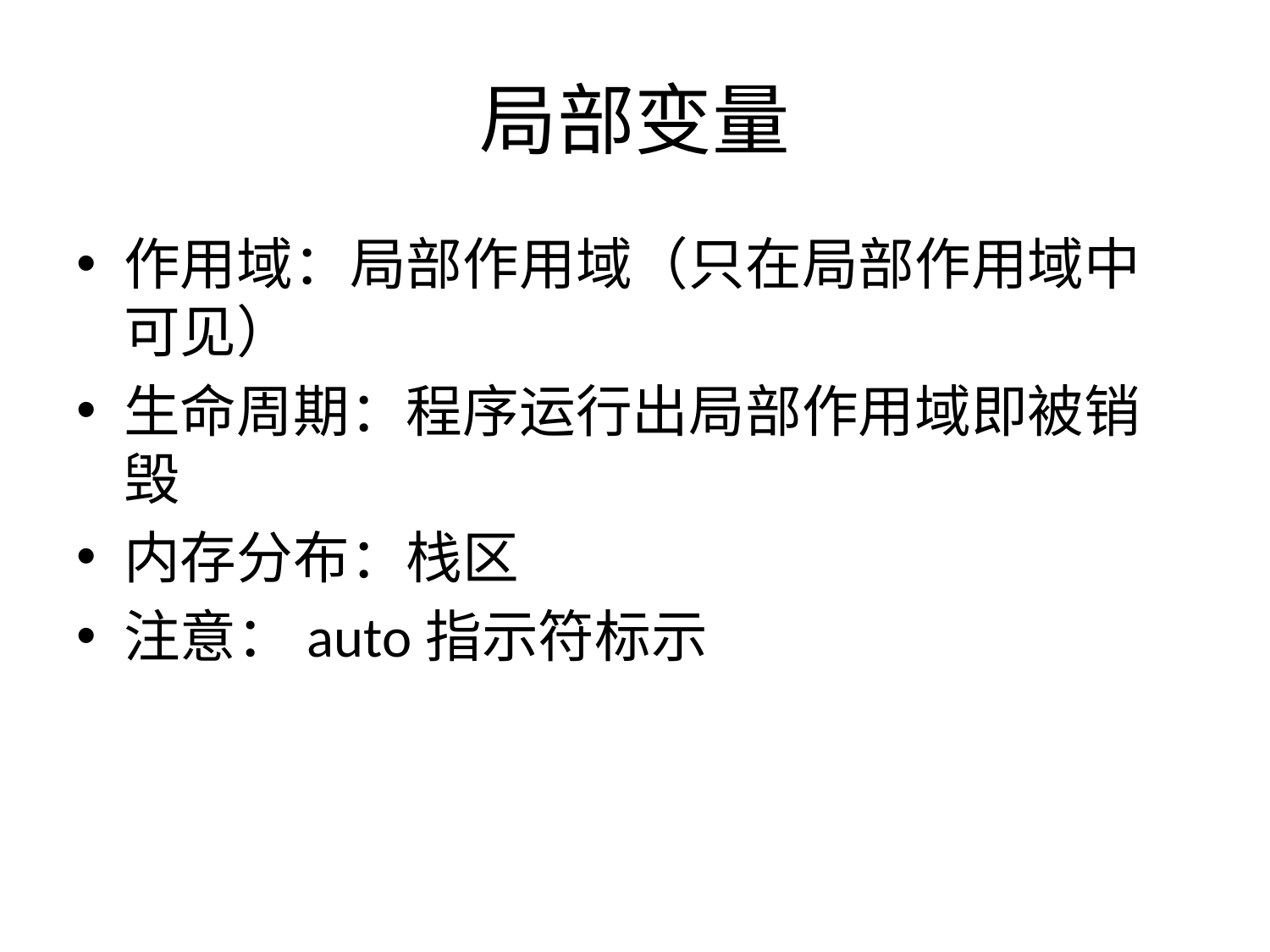

# 局部变量
作用域：局部作用域（只在局部作用域中可见）
生命周期：程序运行出局部作用域即被销毁
内存分布：栈区
注意：auto指示符标示